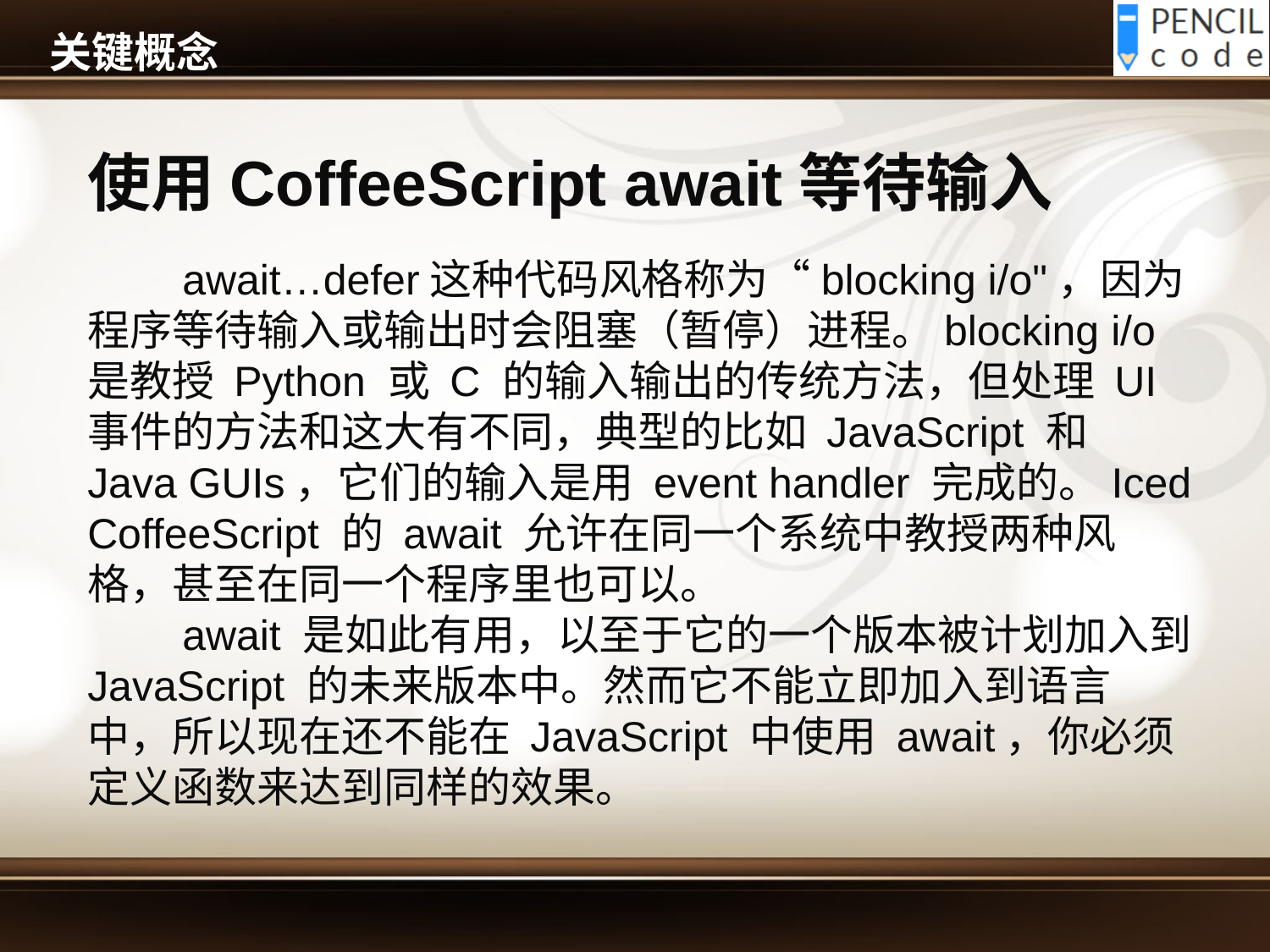

# 关键概念
使用CoffeeScript await等待输入
        await…defer这种代码风格称为“blocking i/o"，因为程序等待输入或输出时会阻塞（暂停）进程。blocking i/o 是教授 Python 或 C 的输入输出的传统方法，但处理 UI 事件的方法和这大有不同，典型的比如 JavaScript 和 Java GUIs，它们的输入是用 event handler 完成的。Iced CoffeeScript 的 await 允许在同一个系统中教授两种风格，甚至在同一个程序里也可以。
        await 是如此有用，以至于它的一个版本被计划加入到 JavaScript 的未来版本中。然而它不能立即加入到语言中，所以现在还不能在 JavaScript 中使用 await，你必须定义函数来达到同样的效果。